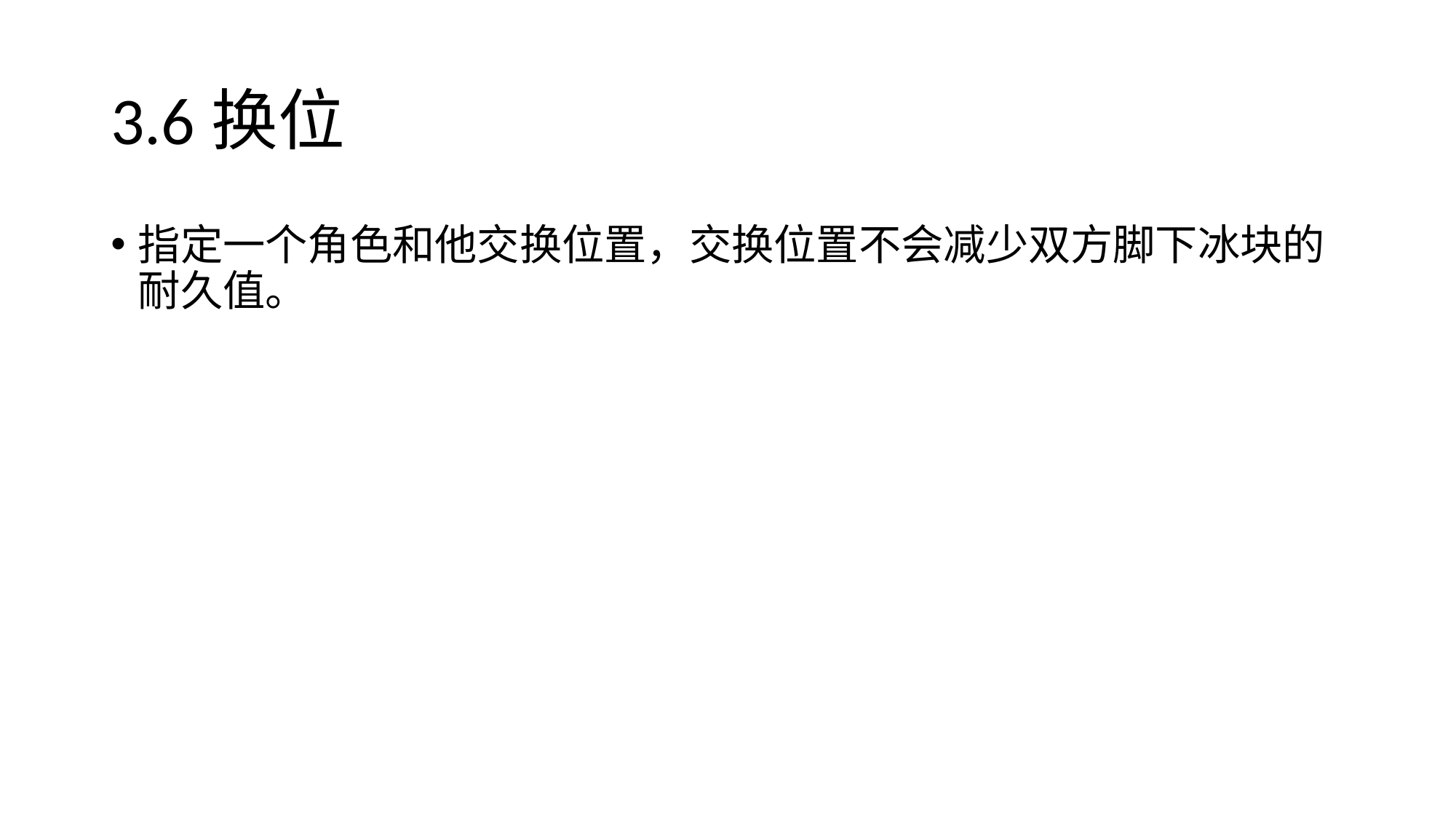

# 3.6换位
指定一个角色和他交换位置，交换位置不会减少双方脚下冰块的耐久值。